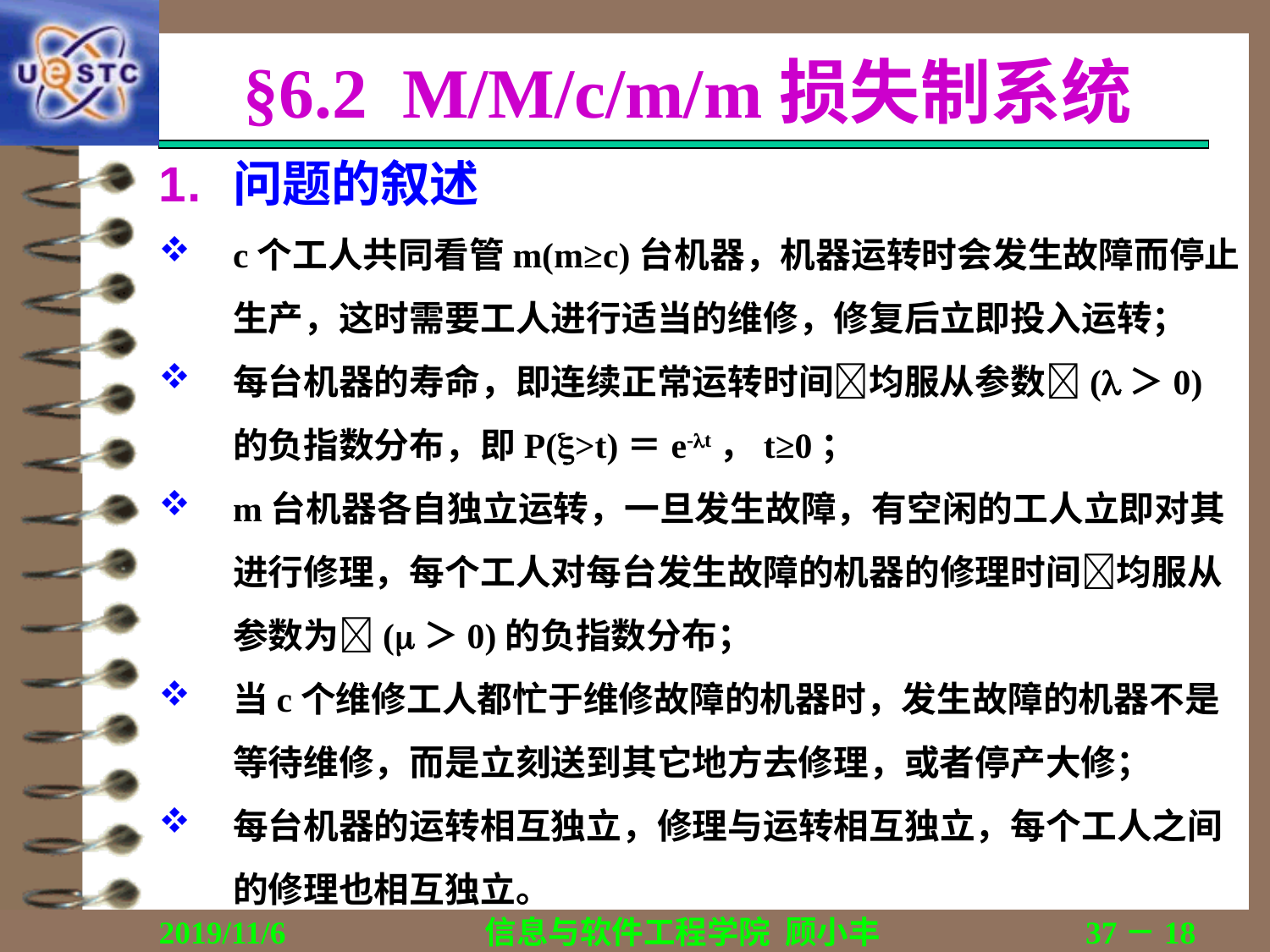

# §6.2  M/M/c/m/m损失制系统
问题的叙述
c个工人共同看管m(m≥c)台机器，机器运转时会发生故障而停止生产，这时需要工人进行适当的维修，修复后立即投入运转；
每台机器的寿命，即连续正常运转时间ξ均服从参数λ(λ＞0)的负指数分布，即P(ξ>t)＝e-λt，t≥0；
m台机器各自独立运转，一旦发生故障，有空闲的工人立即对其进行修理，每个工人对每台发生故障的机器的修理时间η均服从参数为μ(μ＞0)的负指数分布；
当c个维修工人都忙于维修故障的机器时，发生故障的机器不是等待维修，而是立刻送到其它地方去修理，或者停产大修；
每台机器的运转相互独立，修理与运转相互独立，每个工人之间的修理也相互独立。
2019/11/6
信息与软件工程学院  顾小丰
37－18